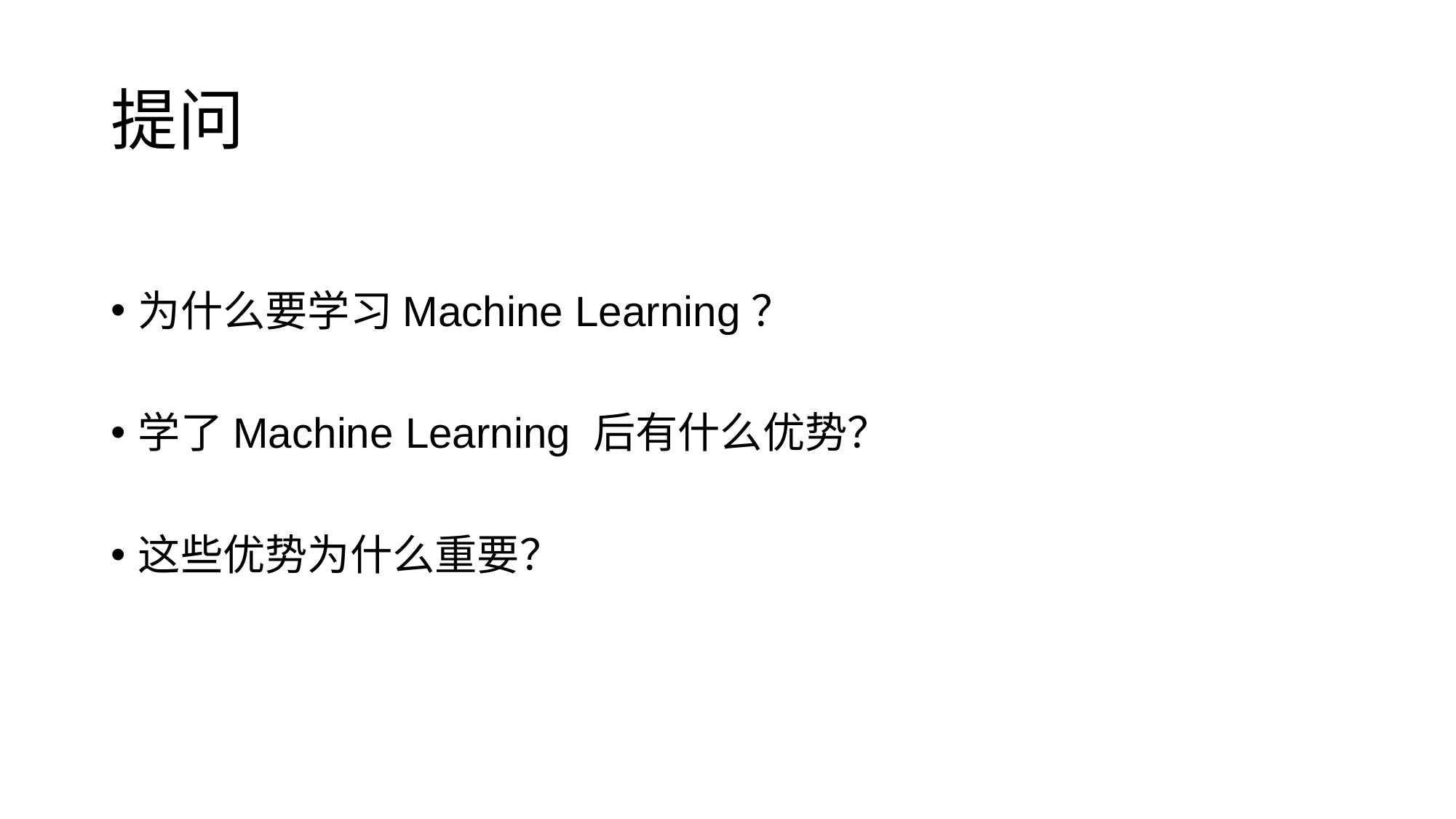

# 提问

为什么要学习Machine Learning？

学了Machine Learning 后有什么优势？

这些优势为什么重要？